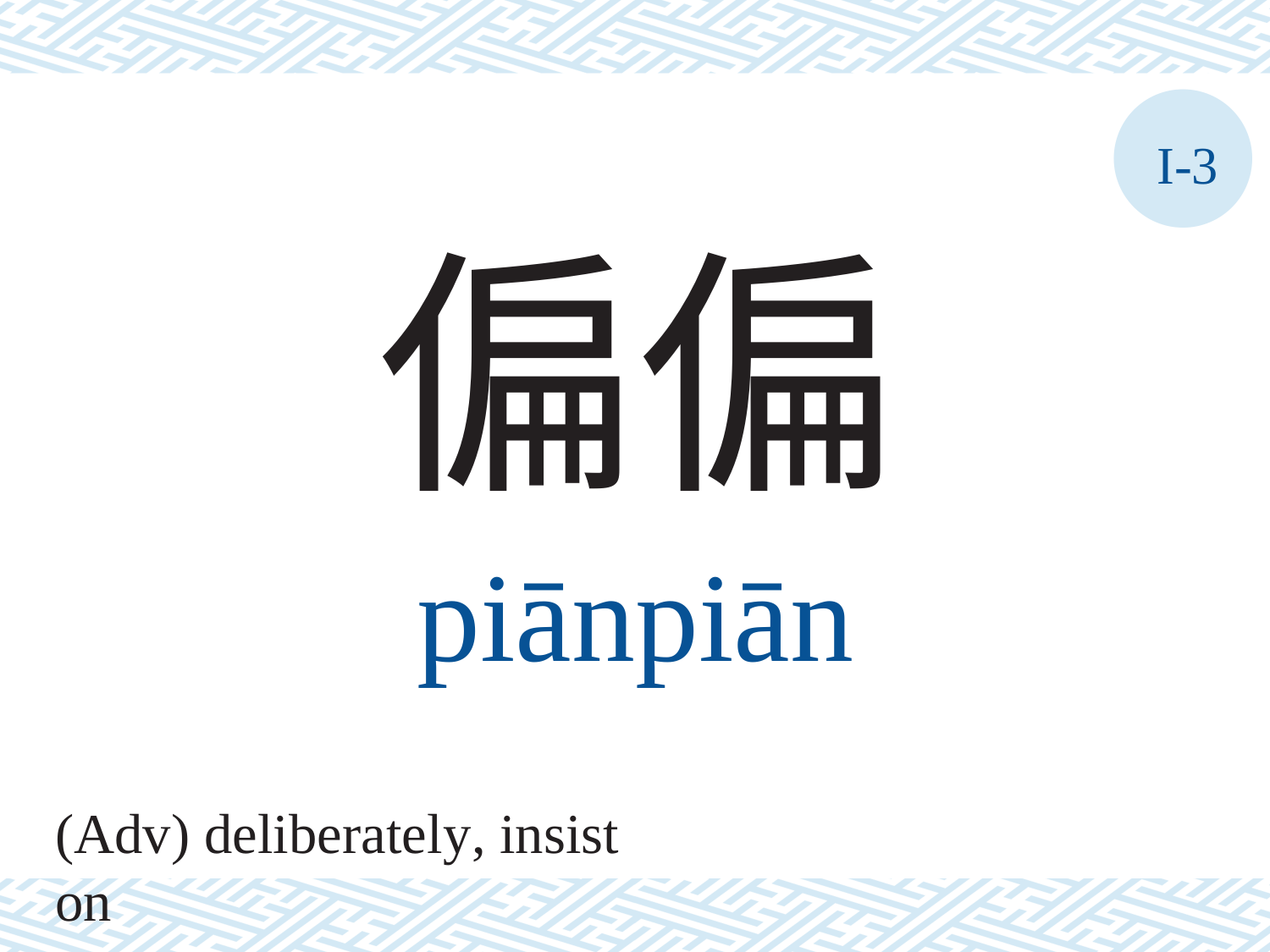

I-3
偏偏
piānpiān
(Adv) deliberately, insist on